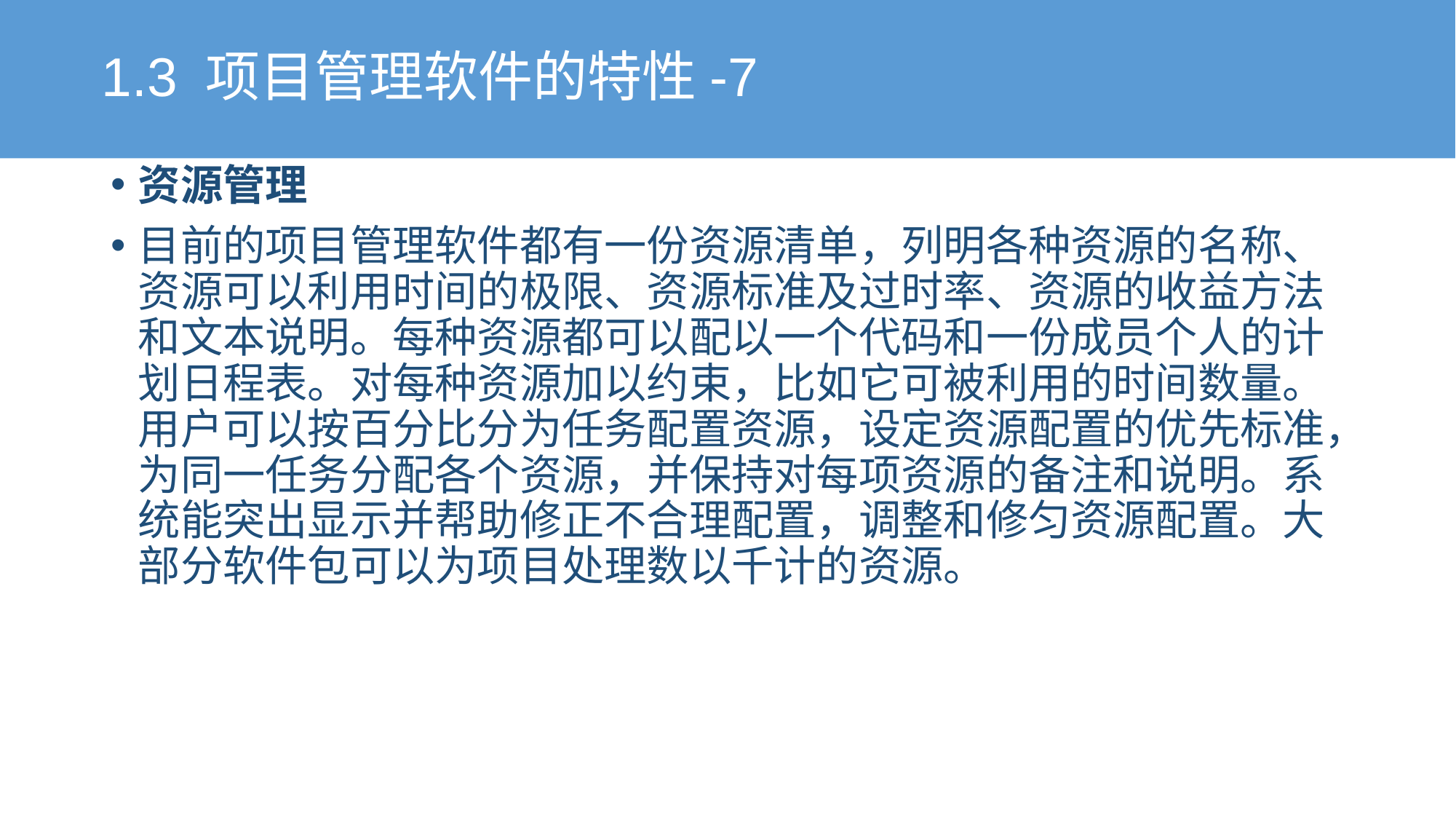

# 1.3 项目管理软件的特性-7
资源管理
目前的项目管理软件都有一份资源清单，列明各种资源的名称、资源可以利用时间的极限、资源标准及过时率、资源的收益方法和文本说明。每种资源都可以配以一个代码和一份成员个人的计划日程表。对每种资源加以约束，比如它可被利用的时间数量。用户可以按百分比分为任务配置资源，设定资源配置的优先标准，为同一任务分配各个资源，并保持对每项资源的备注和说明。系统能突出显示并帮助修正不合理配置，调整和修匀资源配置。大部分软件包可以为项目处理数以千计的资源。